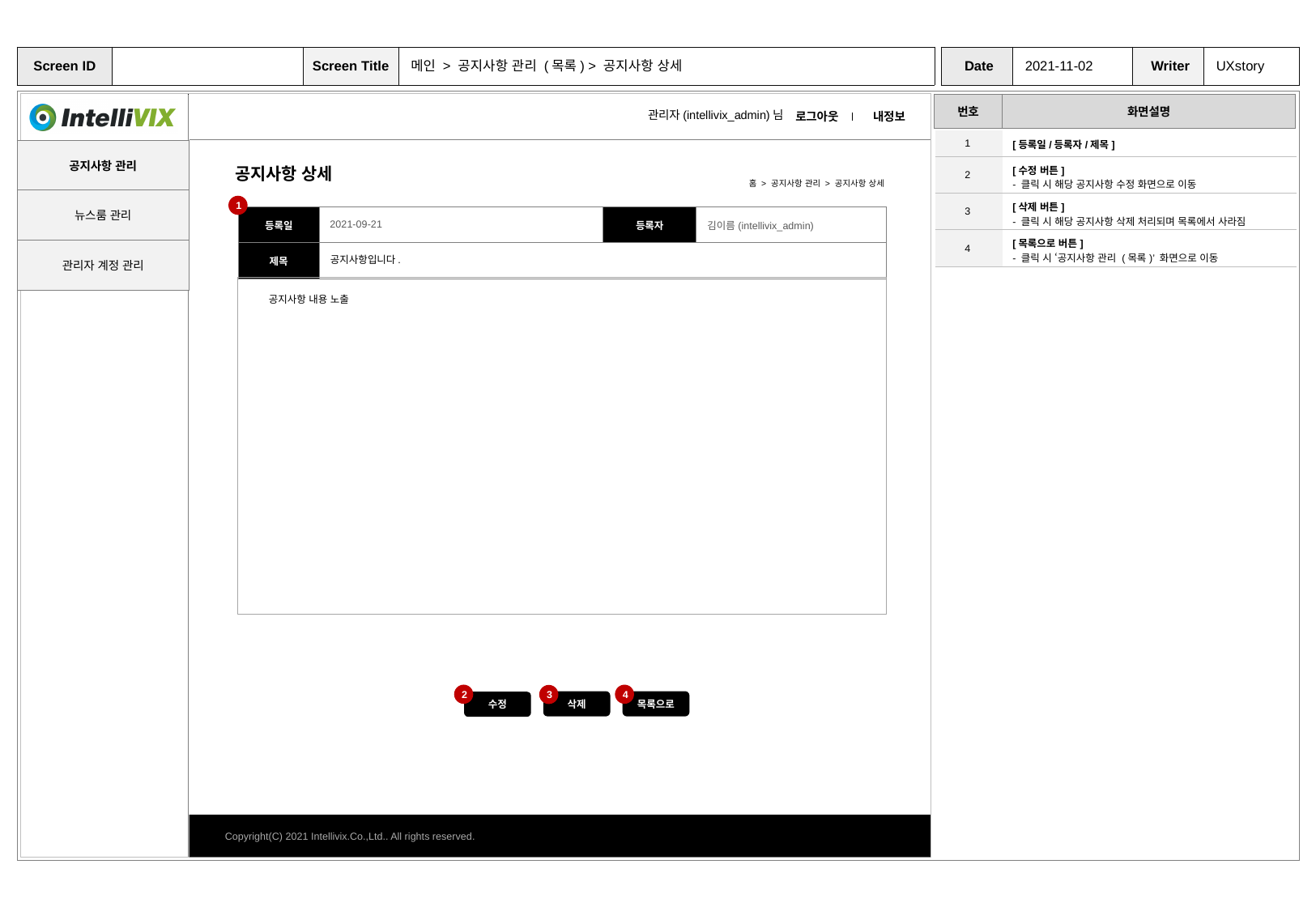

메인 > 공지사항 관리 (목록) > 공지사항 상세
2021-11-02
UXstory
| 1 | [등록일/등록자/제목] |
| --- | --- |
| 2 | [수정 버튼] - 클릭 시 해당 공지사항 수정 화면으로 이동 |
| 3 | [삭제 버튼] - 클릭 시 해당 공지사항 삭제 처리되며 목록에서 사라짐 |
| 4 | [목록으로 버튼] - 클릭 시 ‘공지사항 관리 (목록)’ 화면으로 이동 |
| 공지사항 관리 |
| --- |
| 뉴스룸 관리 |
| 관리자 계정 관리 |
공지사항 상세
홈 > 공지사항 관리 > 공지사항 상세
1
| 등록일 | 2021-09-21 | 등록자 | 김이름(intellivix\_admin) |
| --- | --- | --- | --- |
| 제목 |  |  |  |
공지사항입니다.

공지사항 내용 노출
2
4
3
삭제
목록으로
수정
           Copyright(C) 2021 Intellivix.Co.,Ltd.. All rights reserved.